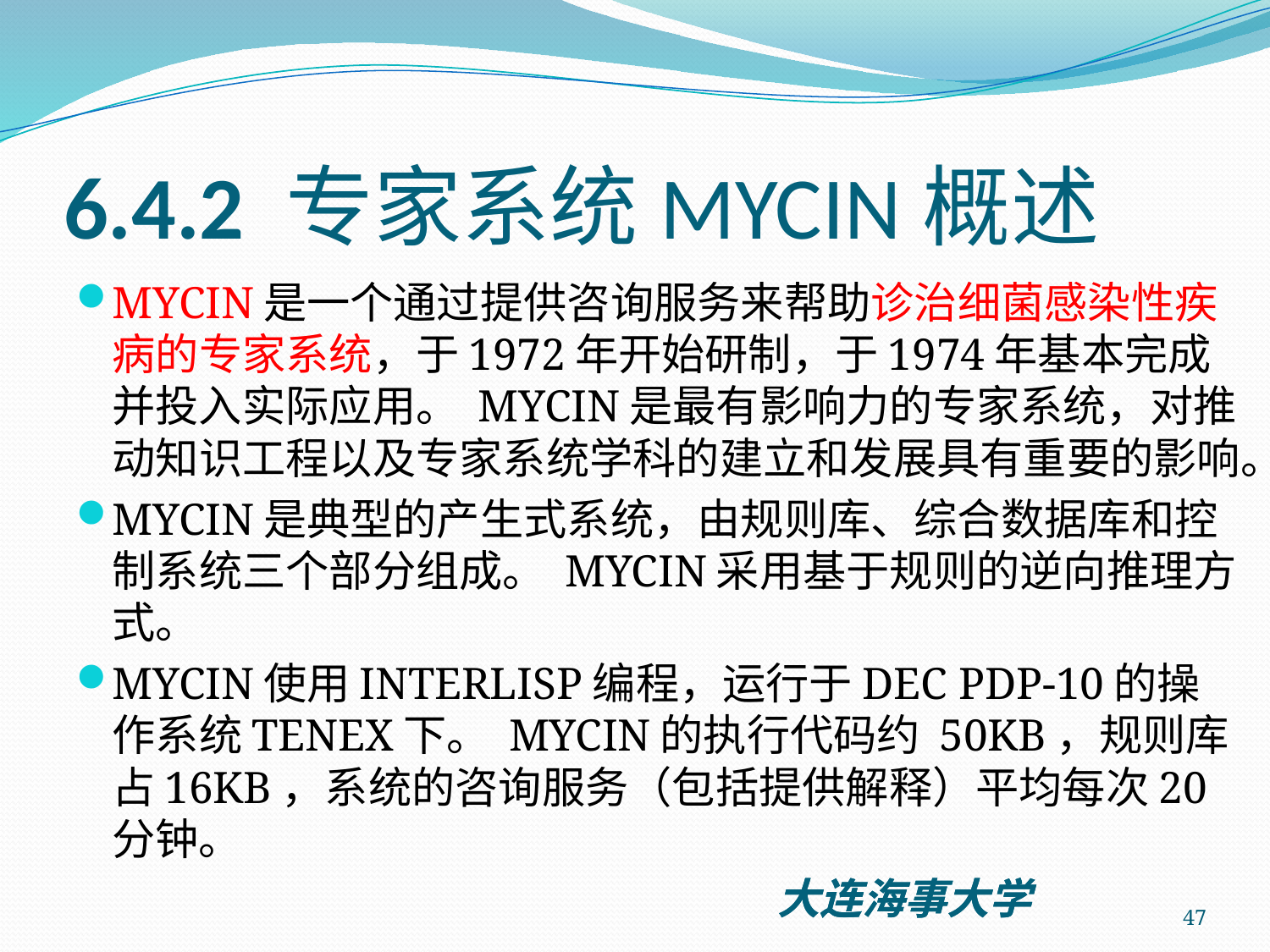

# 6.4.2 专家系统MYCIN概述
MYCIN是一个通过提供咨询服务来帮助诊治细菌感染性疾病的专家系统，于1972年开始研制，于1974年基本完成并投入实际应用。 MYCIN是最有影响力的专家系统，对推动知识工程以及专家系统学科的建立和发展具有重要的影响。
MYCIN是典型的产生式系统，由规则库、综合数据库和控制系统三个部分组成。 MYCIN采用基于规则的逆向推理方式。
MYCIN使用INTERLISP编程，运行于DEC PDP-10的操作系统TENEX下。 MYCIN的执行代码约 50KB，规则库占16KB，系统的咨询服务（包括提供解释）平均每次20分钟。

47